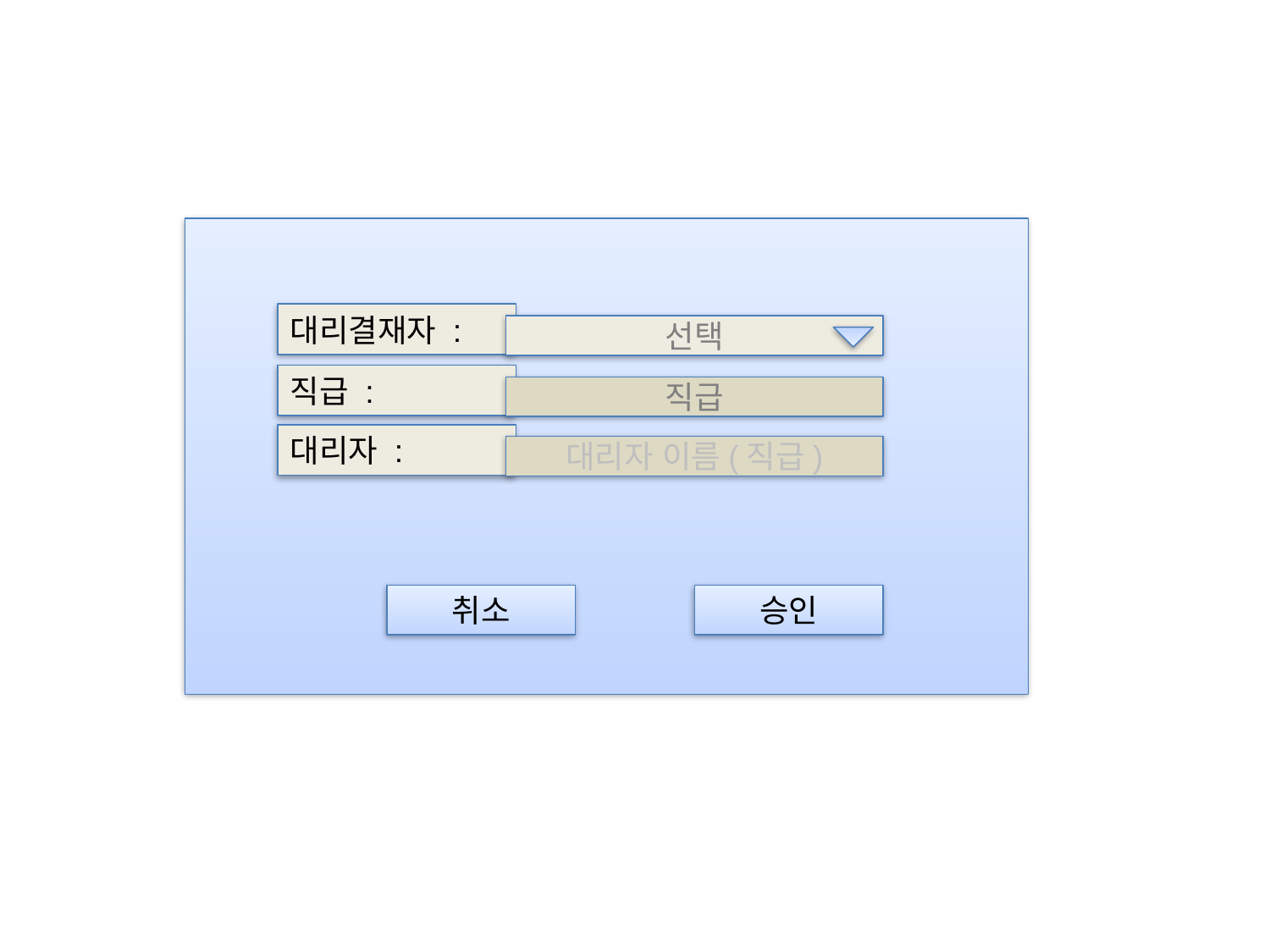

대리결재자 :
선택

직급 :
직급
대리자 :
대리자 이름(직급)
취소
승인